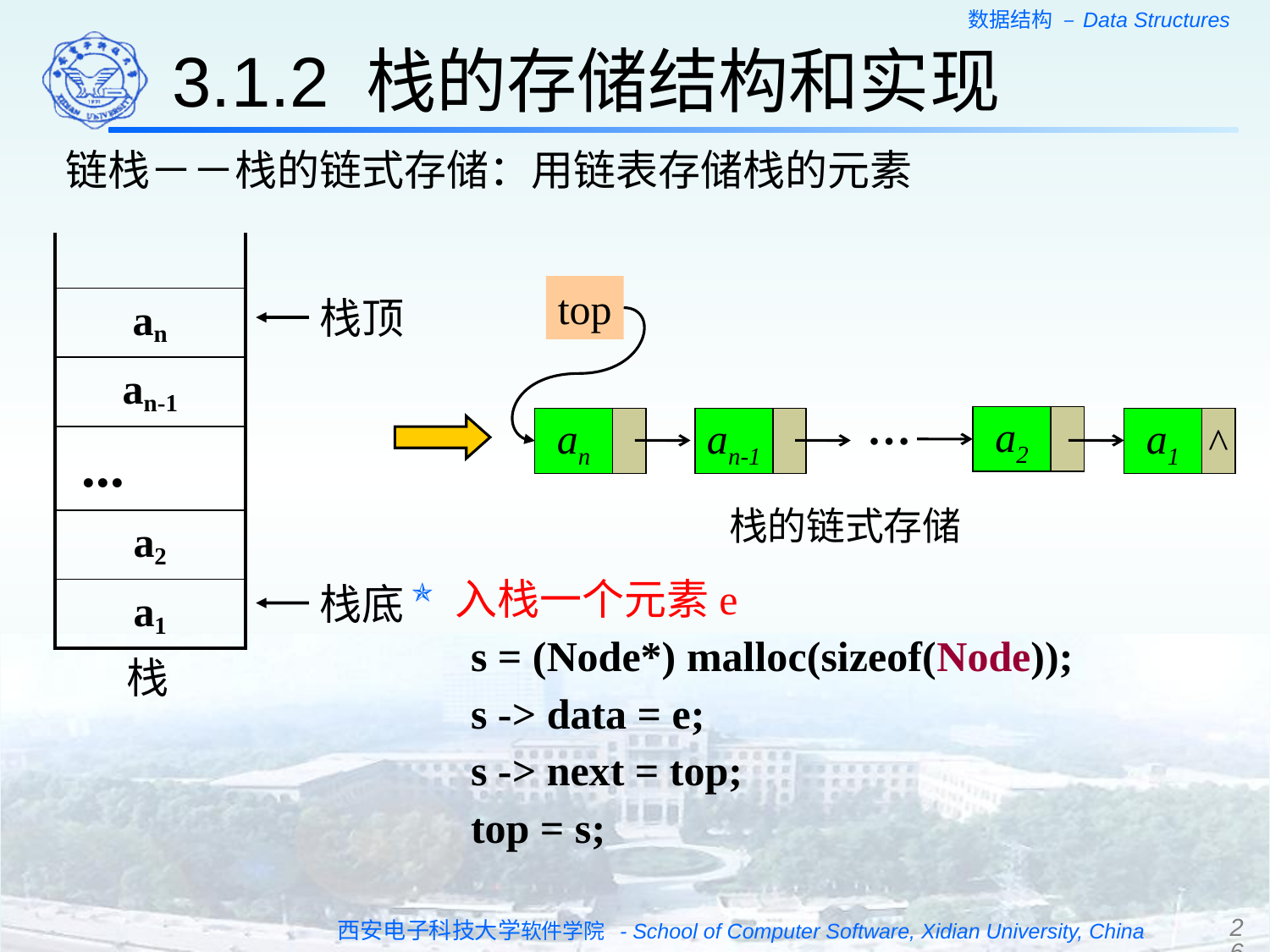

3.1.2 栈的存储结构和实现
链栈－－栈的链式存储：用链表存储栈的元素
|  |
| --- |
| an |
| an-1 |
| ... |
| a2 |
| a1 |
top
…
a2

an

an-1

a1
^

栈的链式存储
栈顶

入栈一个元素e
s = (Node*) malloc(sizeof(Node));
s -> data = e;
s -> next = top;
top = s;
栈底

栈
26